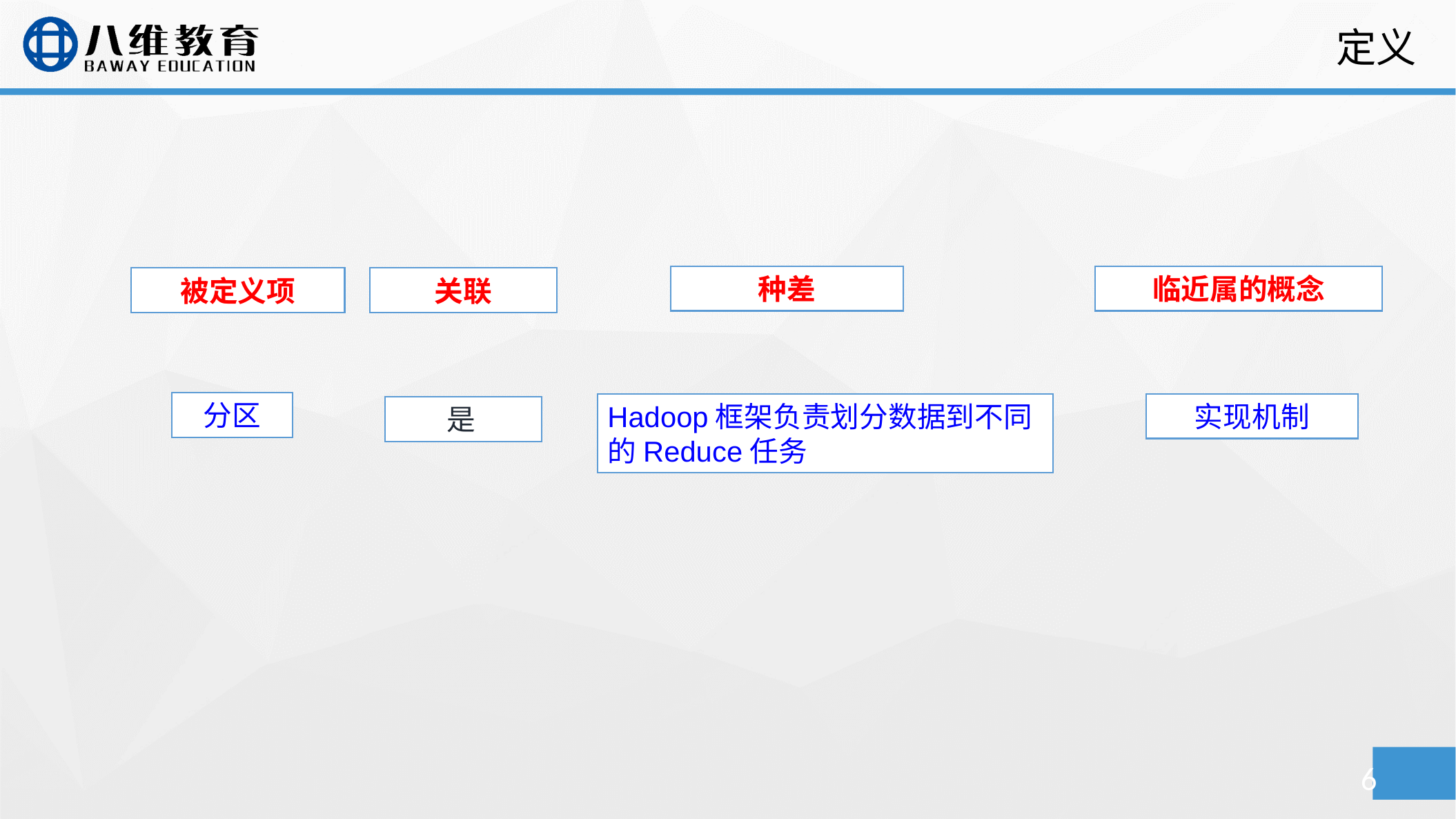

定义
临近属的概念
种差
被定义项
关联
分区
Hadoop框架负责划分数据到不同的Reduce任务
实现机制
       是